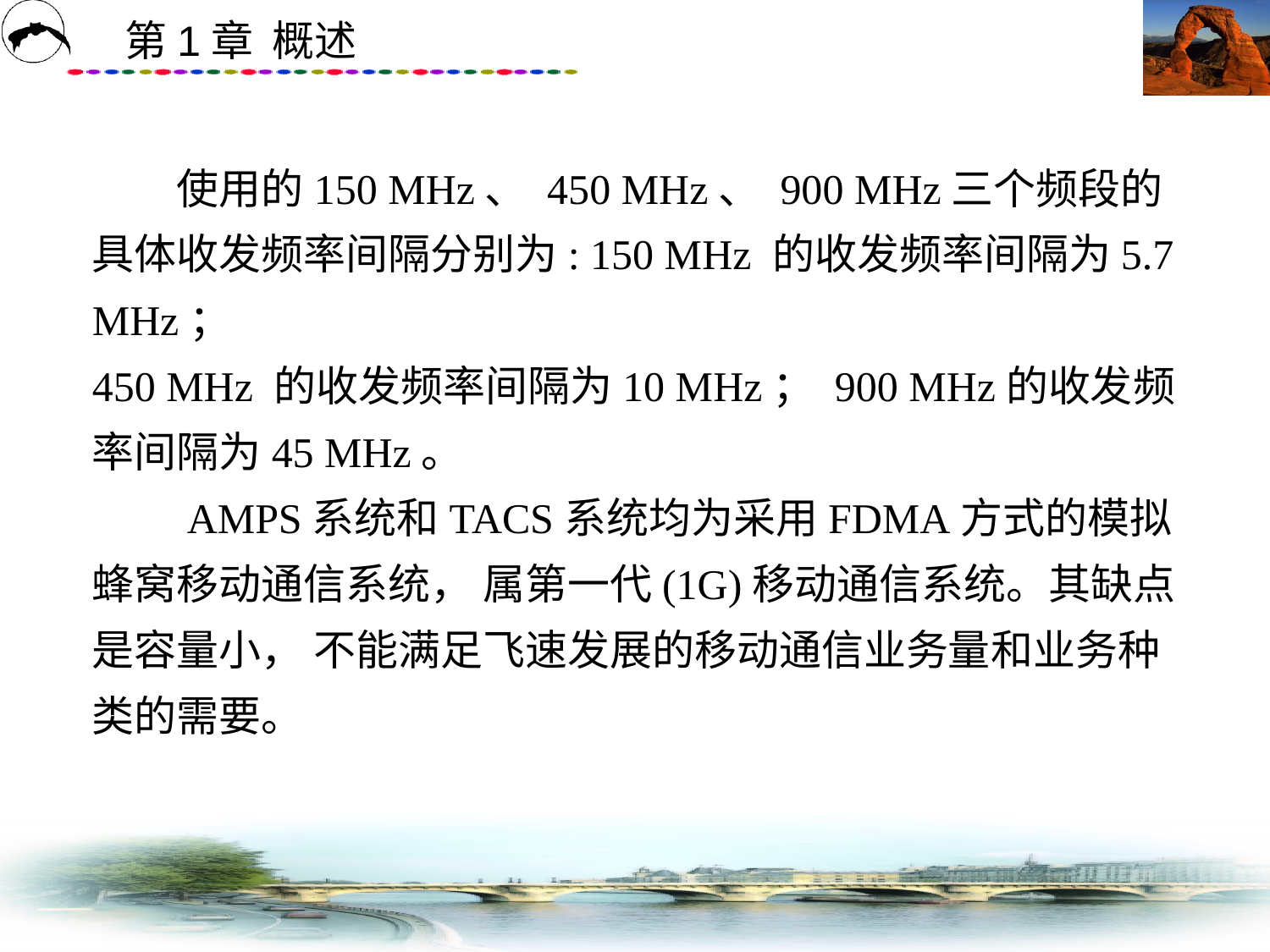

# 使用的150 MHz、 450 MHz、 900 MHz三个频段的具体收发频率间隔分别为: 150 MHz 的收发频率间隔为5.7 MHz； 450 MHz 的收发频率间隔为10 MHz； 900 MHz的收发频率间隔为45 MHz。 　　AMPS系统和TACS系统均为采用FDMA方式的模拟蜂窝移动通信系统， 属第一代(1G)移动通信系统。其缺点是容量小， 不能满足飞速发展的移动通信业务量和业务种类的需要。